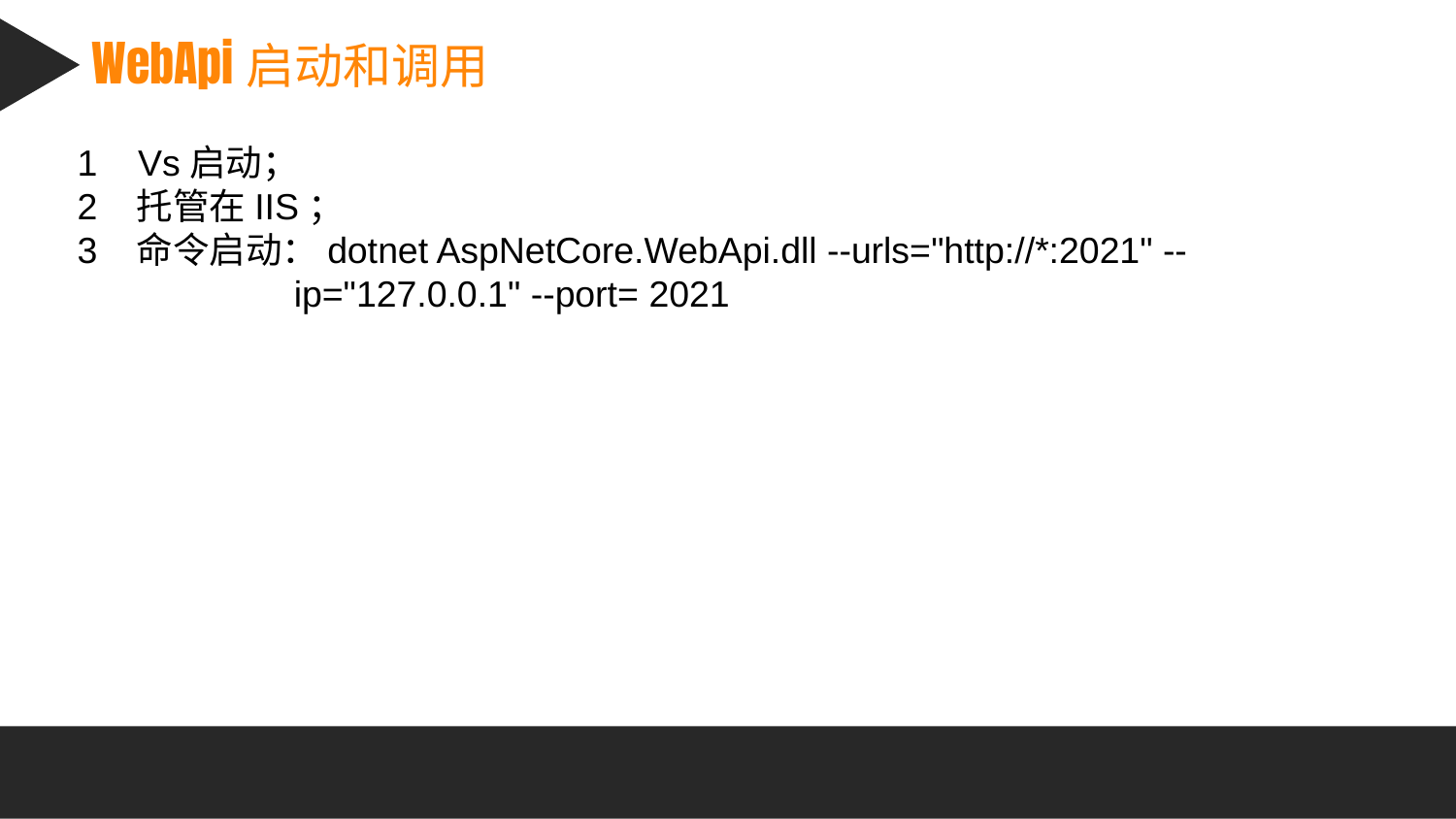

WebApi启动和调用
1    Vs启动；
2   托管在IIS；
3   命令启动：dotnet AspNetCore.WebApi.dll --urls="http://*:2021" --	       	   	       ip="127.0.0.1" --port= 2021